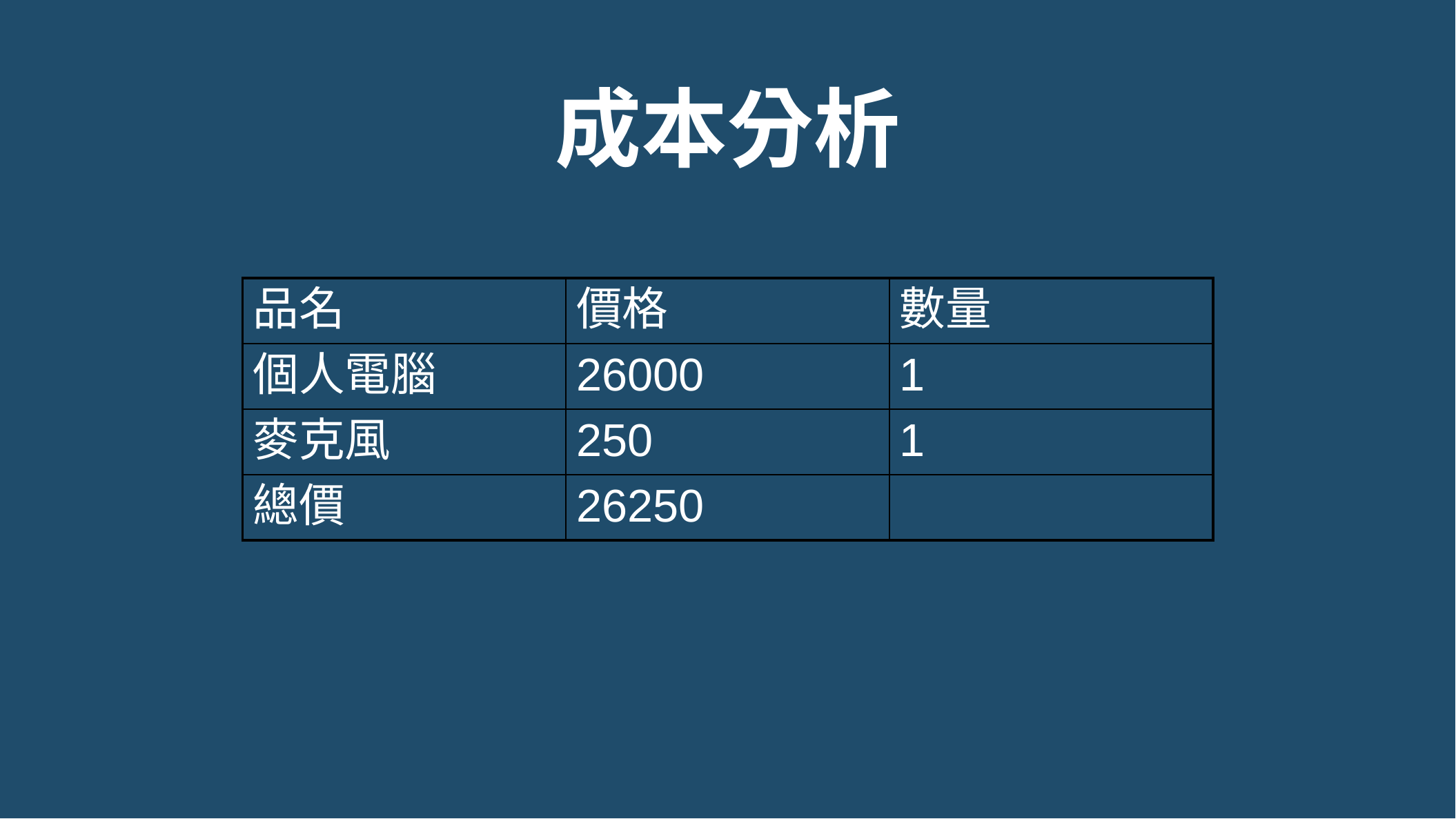

成本分析
| 品名 | 價格 | 數量 |
| --- | --- | --- |
| 個人電腦 | 26000 | 1 |
| 麥克風 | 250 | 1 |
| 總價 | 26250 |  |